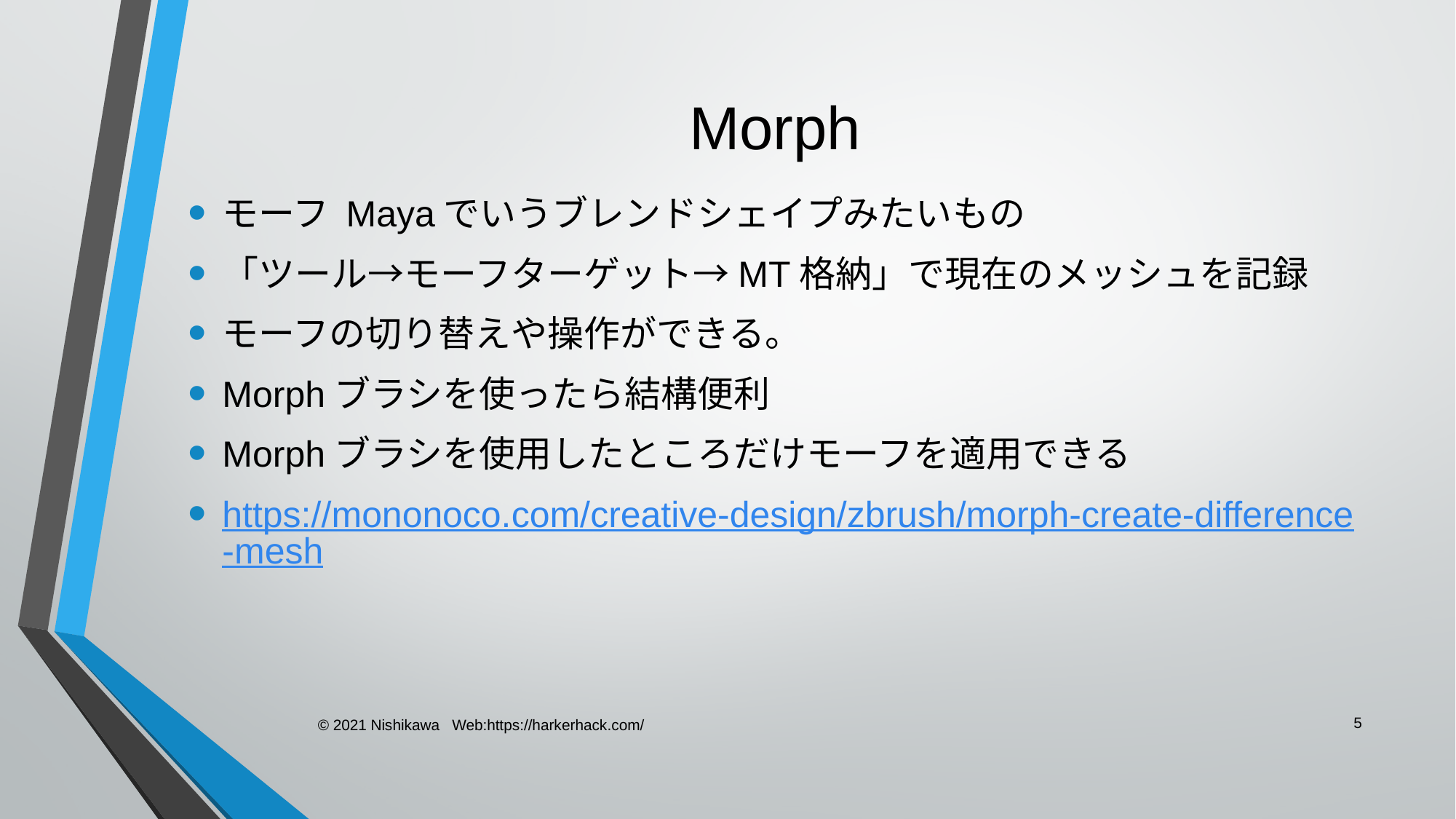

# Morph
モーフ Mayaでいうブレンドシェイプみたいもの
「ツール→モーフターゲット→MT格納」で現在のメッシュを記録
モーフの切り替えや操作ができる。
Morphブラシを使ったら結構便利
Morphブラシを使用したところだけモーフを適用できる
https://mononoco.com/creative-design/zbrush/morph-create-difference-mesh

5
© 2021 Nishikawa   Web:https://harkerhack.com/